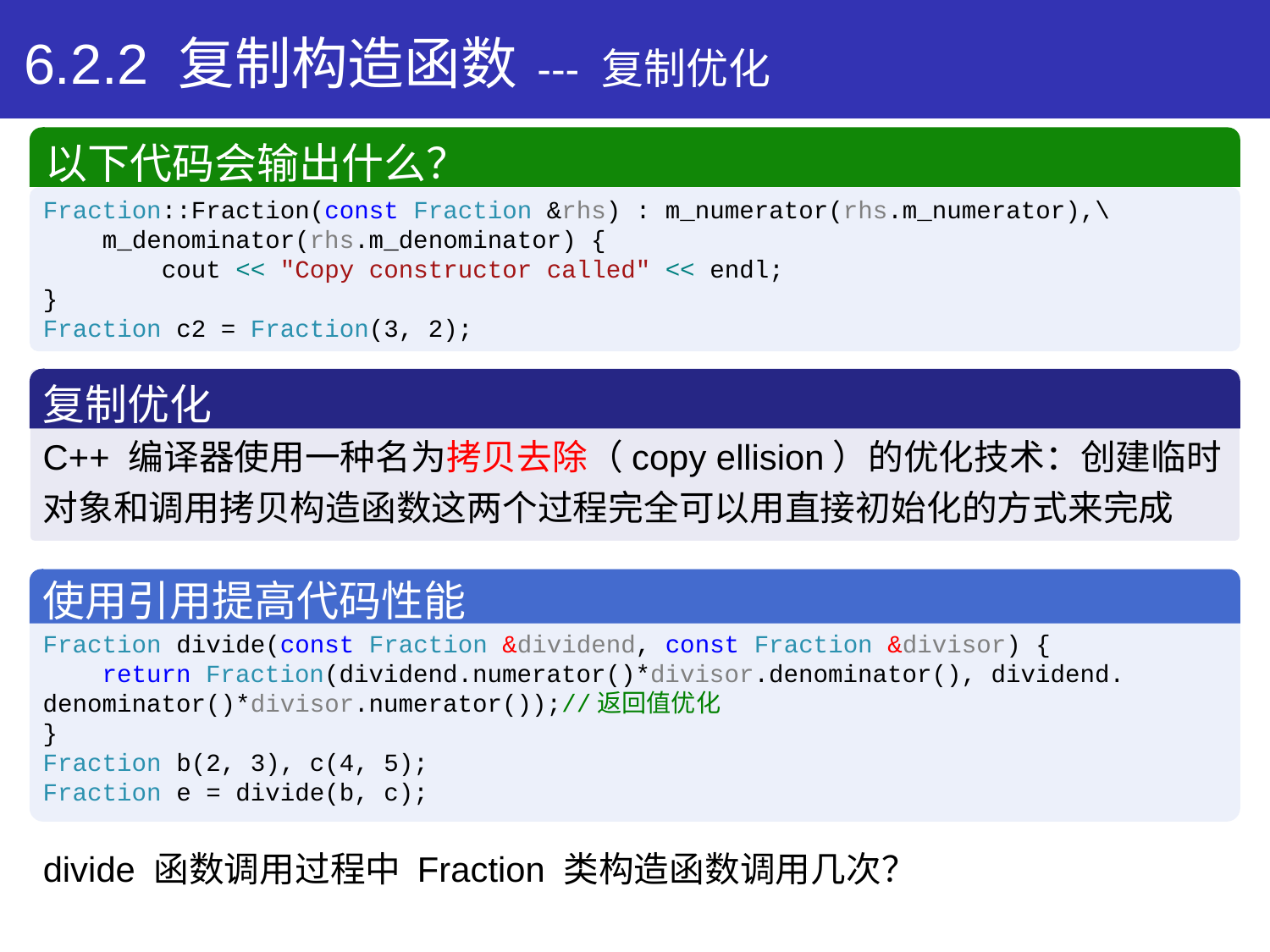

6.2.2 复制构造函数 --- 复制优化

以下代码会输出什么？
Fraction::Fraction(const Fraction &rhs) : m_numerator(rhs.m_numerator),\
    m_denominator(rhs.m_denominator) {
        cout << "Copy constructor called" << endl;
}
Fraction c2 = Fraction(3, 2);

复制优化
C++ 编译器使用一种名为拷贝去除（copy ellision）的优化技术：创建临时对象和调用拷贝构造函数这两个过程完全可以用直接初始化的方式来完成
使用引用提高代码性能

Fraction divide(const Fraction &dividend, const Fraction &divisor) {
    return Fraction(dividend.numerator()*divisor.denominator(), dividend.
denominator()*divisor.numerator());//返回值优化
}
Fraction b(2, 3), c(4, 5);
Fraction e = divide(b, c);
divide 函数调用过程中 Fraction 类构造函数调用几次？
32